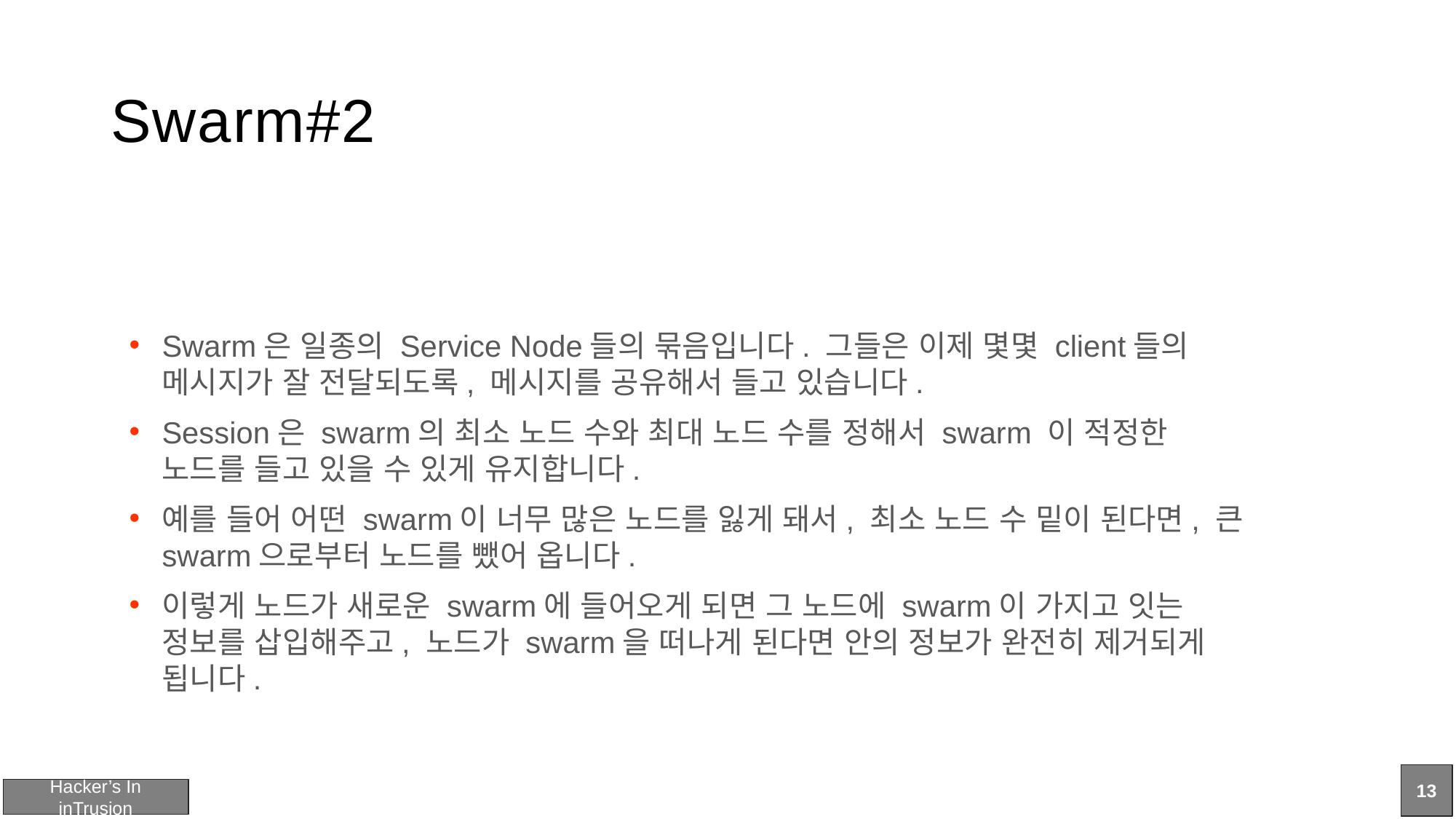

# Swarm#2

Swarm은 일종의 Service Node들의 묶음입니다. 그들은 이제 몇몇 client들의 메시지가 잘 전달되도록, 메시지를 공유해서 들고 있습니다.
Session은 swarm의 최소 노드 수와 최대 노드 수를 정해서 swarm 이 적정한 노드를 들고 있을 수 있게 유지합니다.
예를 들어 어떤 swarm이 너무 많은 노드를 잃게 돼서, 최소 노드 수 밑이 된다면, 큰 swarm으로부터 노드를 뺐어 옵니다.
이렇게 노드가 새로운 swarm에 들어오게 되면 그 노드에 swarm이 가지고 잇는 정보를 삽입해주고, 노드가 swarm을 떠나게 된다면 안의 정보가 완전히 제거되게 됩니다.
13
Hacker’s In inTrusion